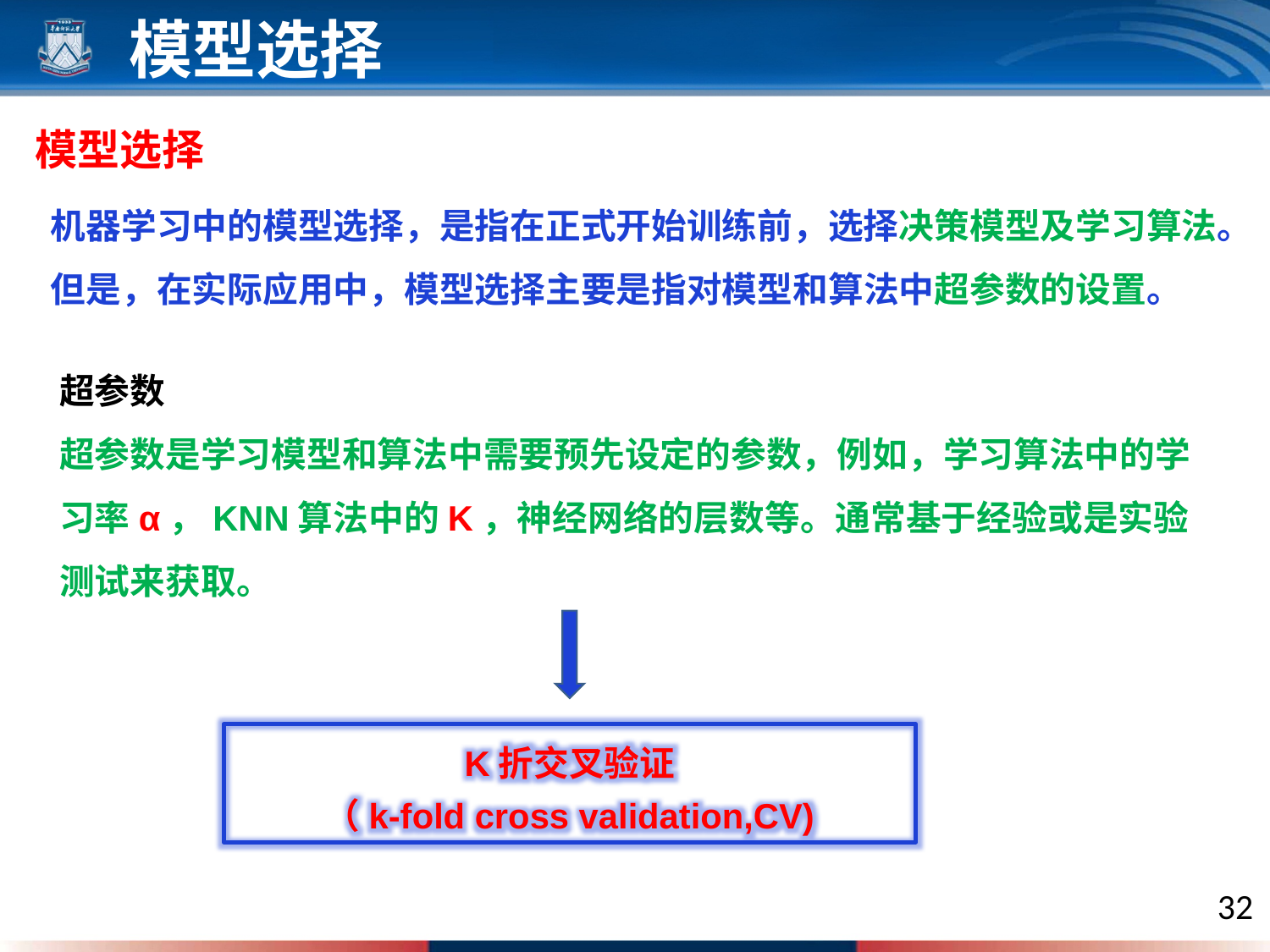

模型选择
模型选择
机器学习中的模型选择，是指在正式开始训练前，选择决策模型及学习算法。但是，在实际应用中，模型选择主要是指对模型和算法中超参数的设置。
超参数
超参数是学习模型和算法中需要预先设定的参数，例如，学习算法中的学习率α，KNN算法中的K，神经网络的层数等。通常基于经验或是实验测试来获取。

K折交叉验证
（k-fold cross validation,CV)